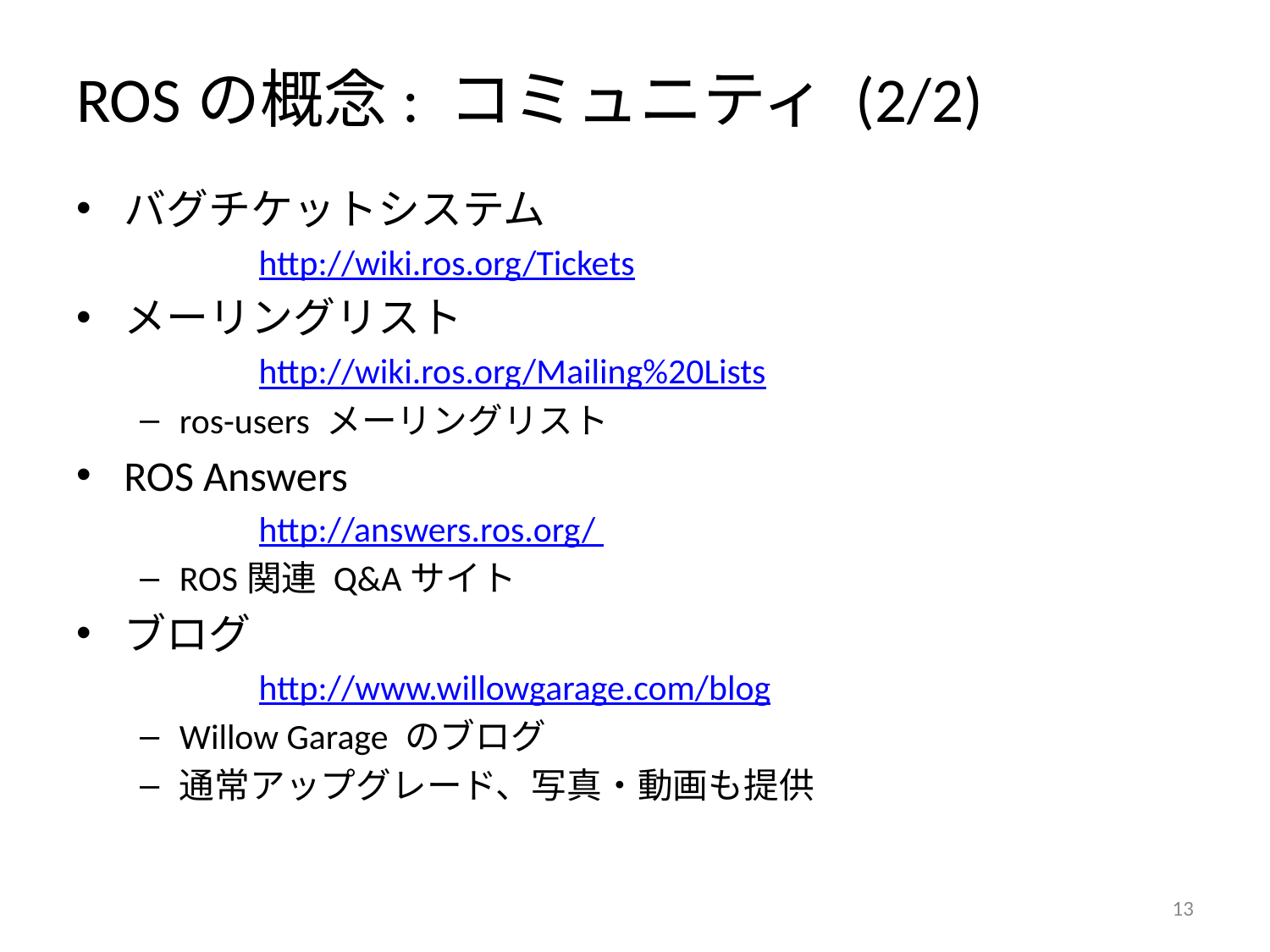

# ROSの概念: コミュニティ (2/2)
バグチケットシステム
	http://wiki.ros.org/Tickets
メーリングリスト
	http://wiki.ros.org/Mailing%20Lists
ros-users メーリングリスト
ROS Answers
	http://answers.ros.org/
ROS関連 Q&Aサイト
ブログ
	http://www.willowgarage.com/blog
Willow Garage のブログ
通常アップグレード、写真・動画も提供

13